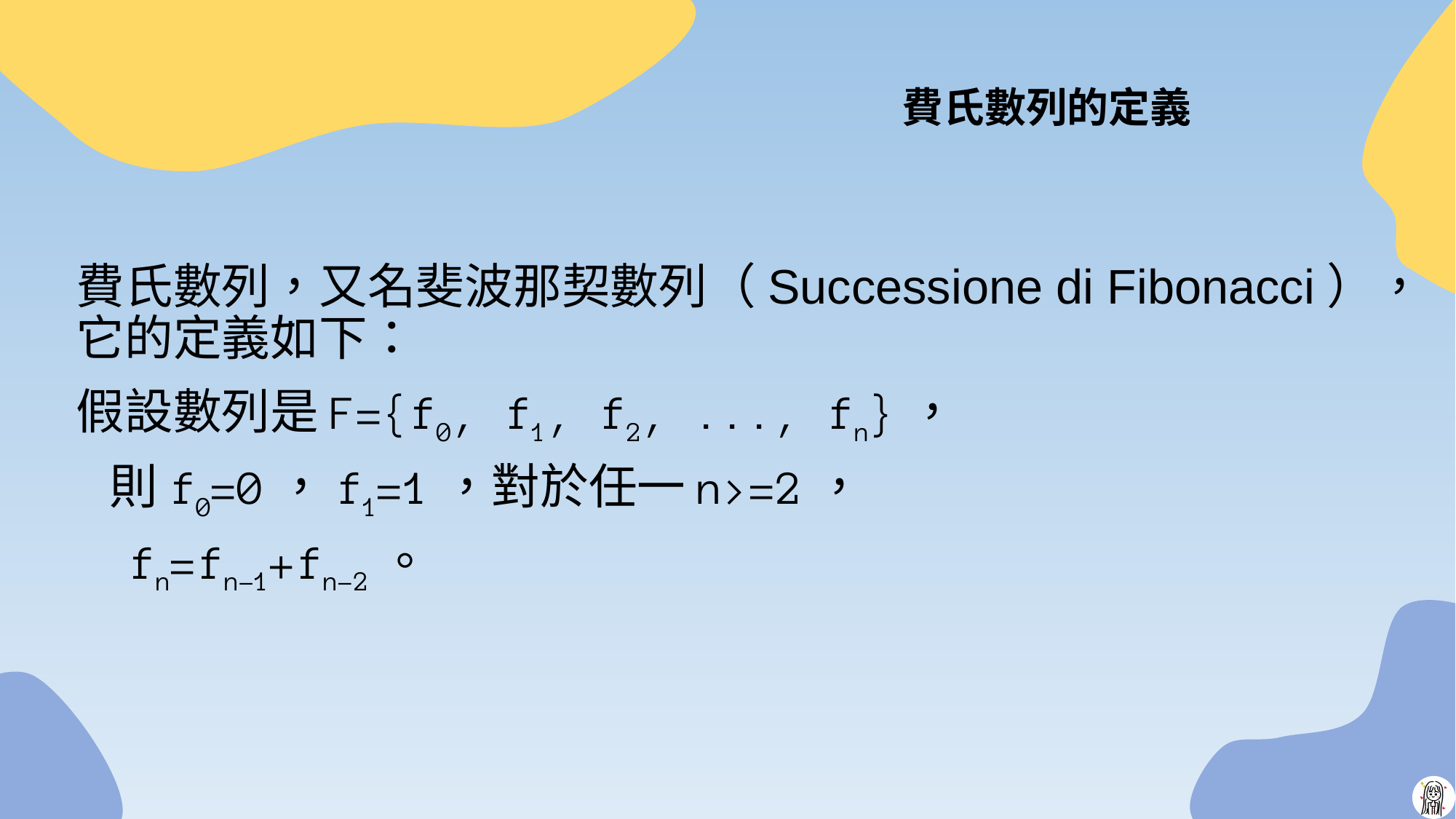

# 費氏數列的定義
費氏數列，又名斐波那契數列（Successione di Fibonacci），它的定義如下：
假設數列是F={f0, f1, f2, ..., fn}，
  則f0=0，f1=1，對於任一n>=2，
  fn=fn-1+fn-2。

32